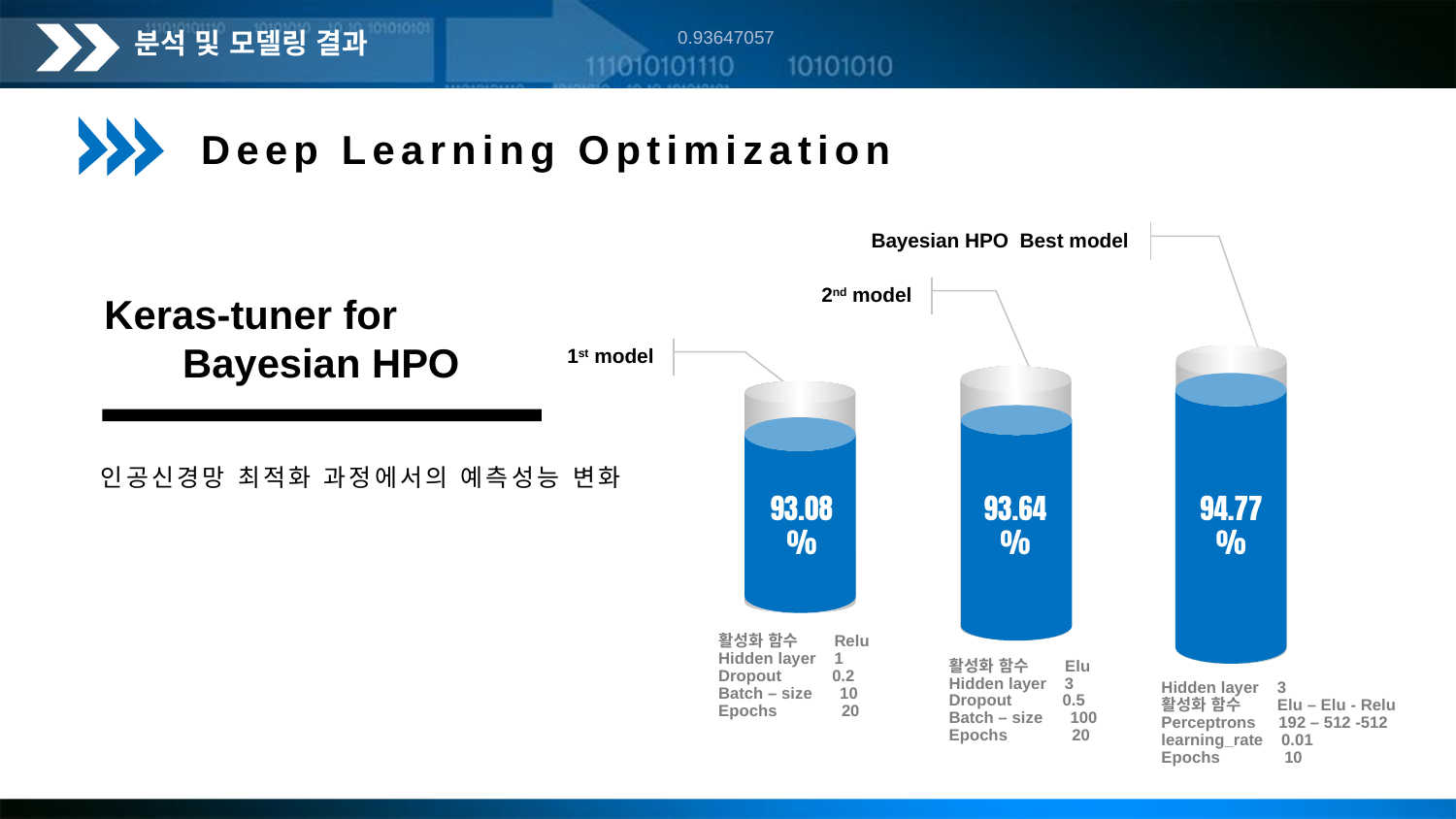

0.93647057
분석 및 모델링 결과

Deep Learning Optimization

Bayesian HPO  Best model
2nd model
Keras-tuner for
       Bayesian HPO

1st model

인공신경망 최적화 과정에서의 예측성능 변화

80%
93.08%
93.64%
94.77%
활성화 함수       Relu
Hidden layer    1
Dropout           0.2
Batch – size      10
Epochs              20

활성화 함수       Elu
Hidden layer    3
Dropout           0.5
Batch – size      100
Epochs              20
Hidden layer    3
활성화 함수       Elu – Elu - Relu
Perceptrons     192 – 512 -512
learning_rate    0.01
Epochs              10